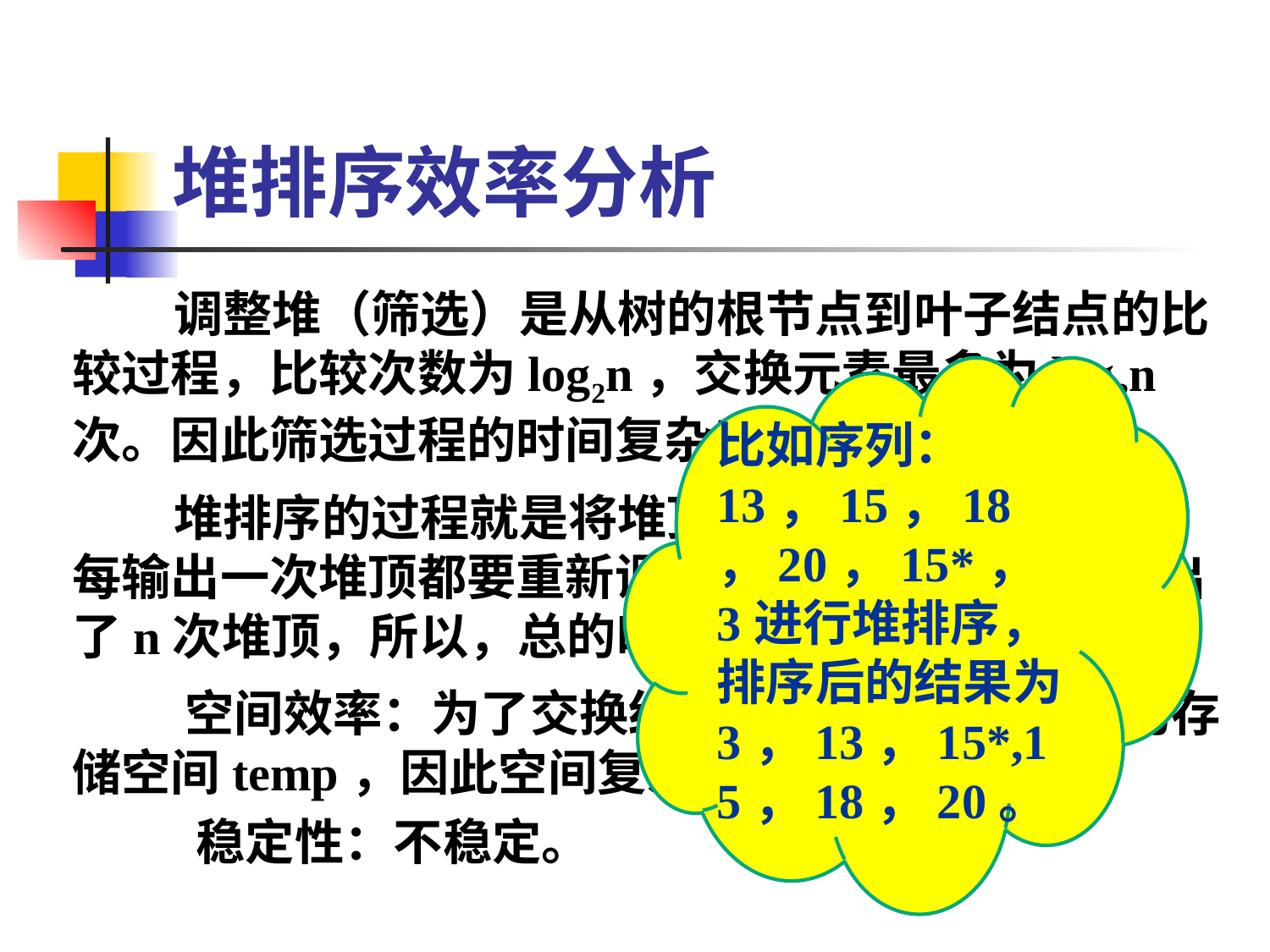

# 堆排序效率分析
        调整堆（筛选）是从树的根节点到叶子结点的比较过程，比较次数为log2n，交换元素最多为log2n次。因此筛选过程的时间复杂度为O(log2n)。
        堆排序的过程就是将堆顶输出－调整堆的过程，每输出一次堆顶都要重新调整堆，排序完成后共输出了n次堆顶，所以，总的时间复杂度为O(nlog2n)。
         空间效率：为了交换结点数据需要一个额外的存储空间temp，因此空间复杂度为O(1)。
          稳定性：不稳定。

比如序列：13，15，18，20，15*，3进行堆排序，排序后的结果为3，13，15*,15，18，20。
64